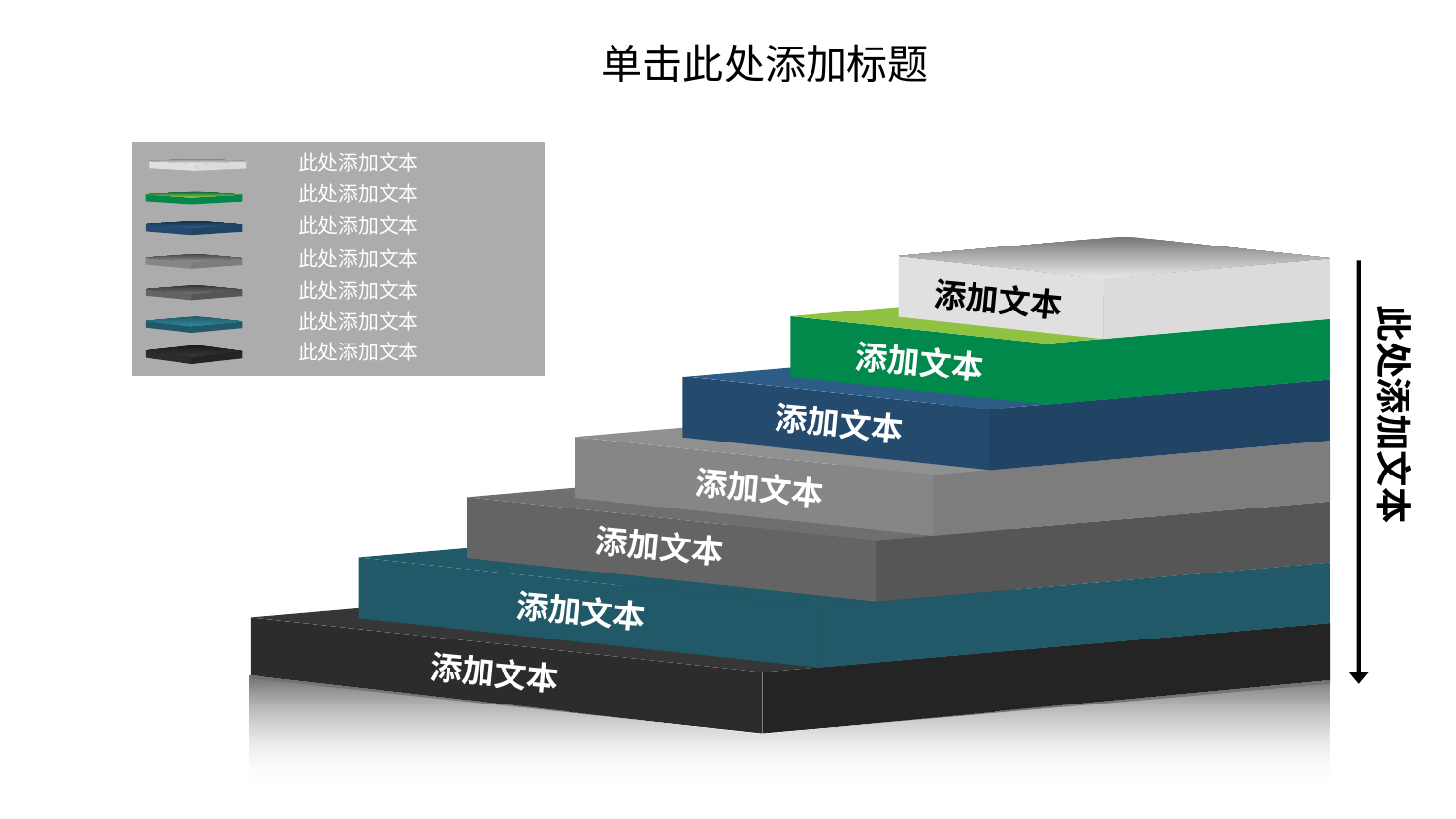

单击此处添加标题

此处添加文本

此处添加文本

此处添加文本

此处添加文本

此处添加文本

此处添加文本

此处添加文本

此处添加文本

添加文本

添加文本

添加文本

添加文本

添加文本

添加文本

添加文本